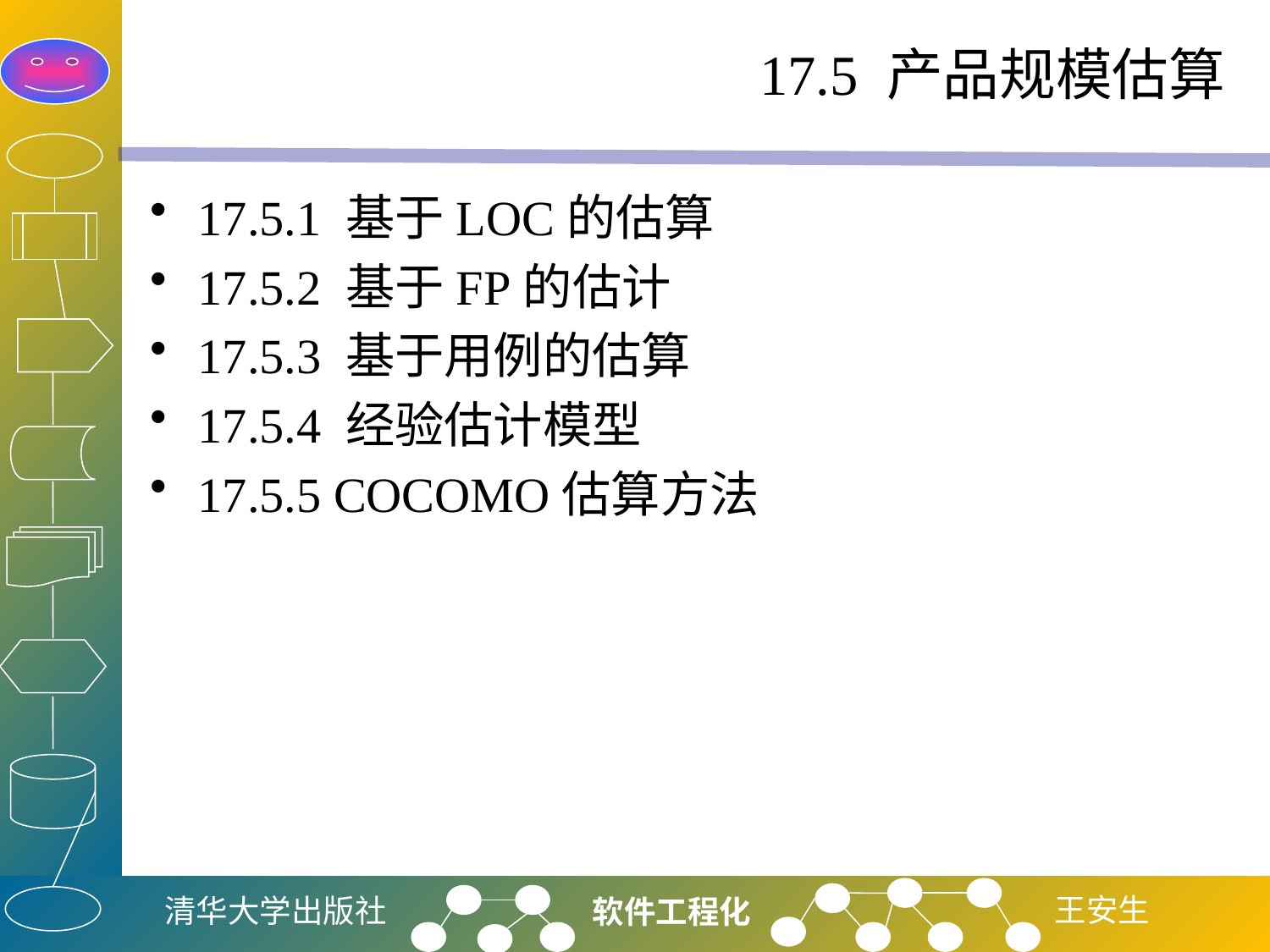

# 17.5 产品规模估算
17.5.1 基于LOC的估算
17.5.2 基于FP的估计
17.5.3 基于用例的估算
17.5.4 经验估计模型
17.5.5 COCOMO估算方法